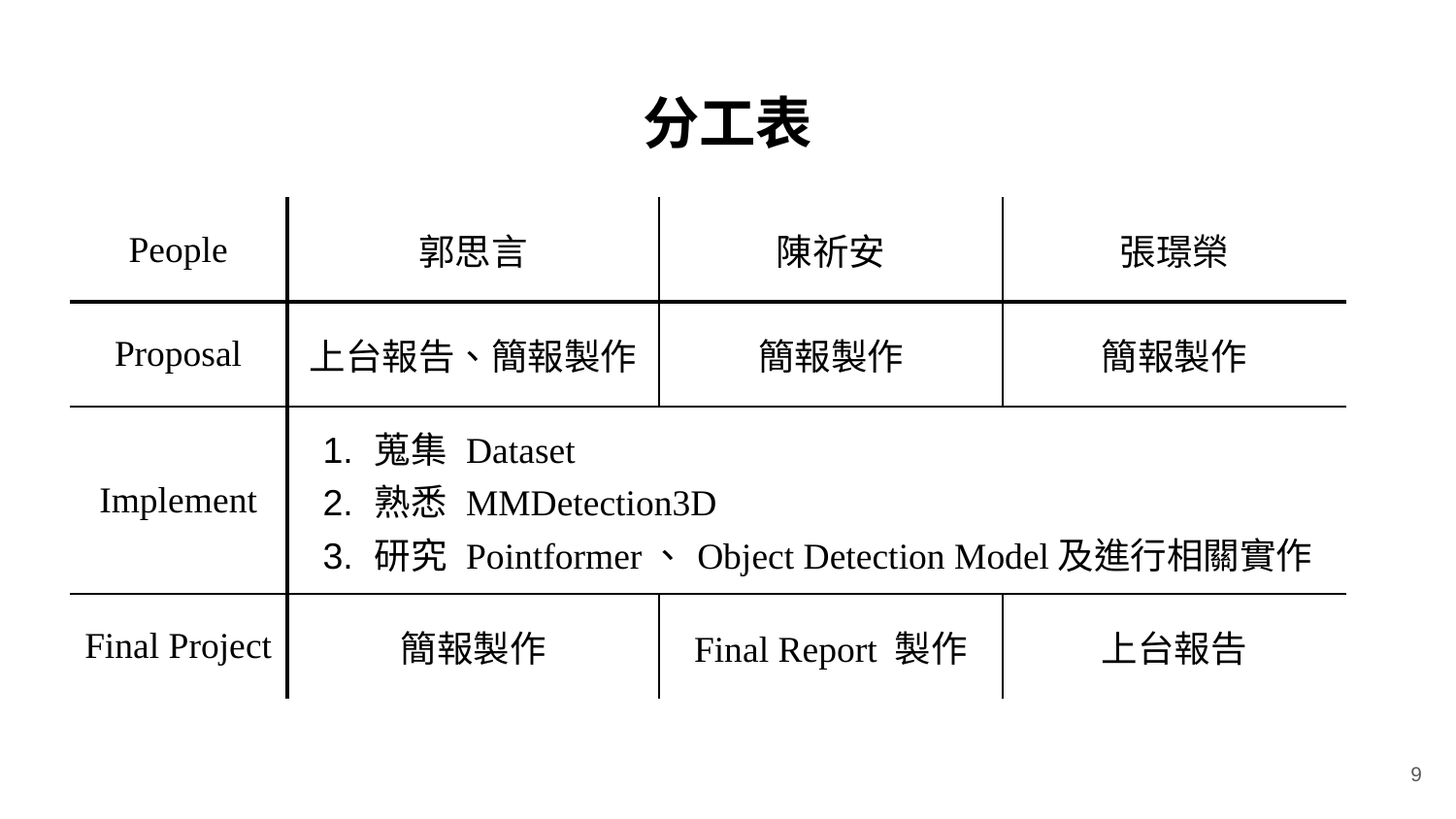

分工表
| People | 郭思言 | 陳祈安 | 張璟榮 |
| --- | --- | --- | --- |
| Proposal | 上台報告、簡報製作 | 簡報製作 | 簡報製作 |
| Implement | 蒐集 Dataset 熟悉 MMDetection3D 研究 Pointformer、Object Detection Model及進行相關實作 |  |  |
| Final Project | 簡報製作 | Final Report 製作 | 上台報告 |
9